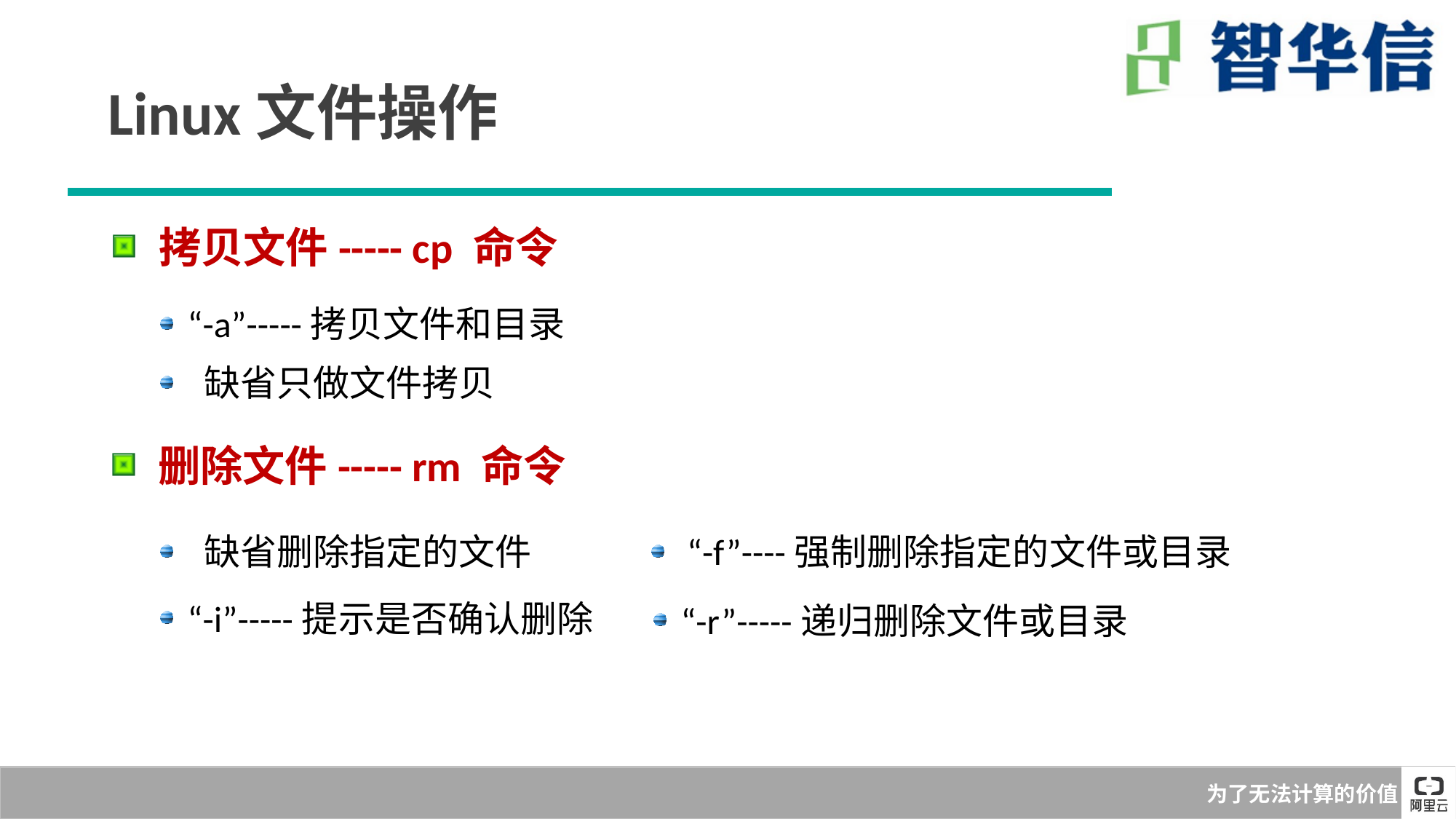

Linux文件操作
 拷贝文件----- cp 命令
 “-a”-----拷贝文件和目录
  缺省只做文件拷贝
 删除文件----- rm 命令
  缺省删除指定的文件
  “-f”----强制删除指定的文件或目录
 “-i”-----提示是否确认删除
 “-r”-----递归删除文件或目录